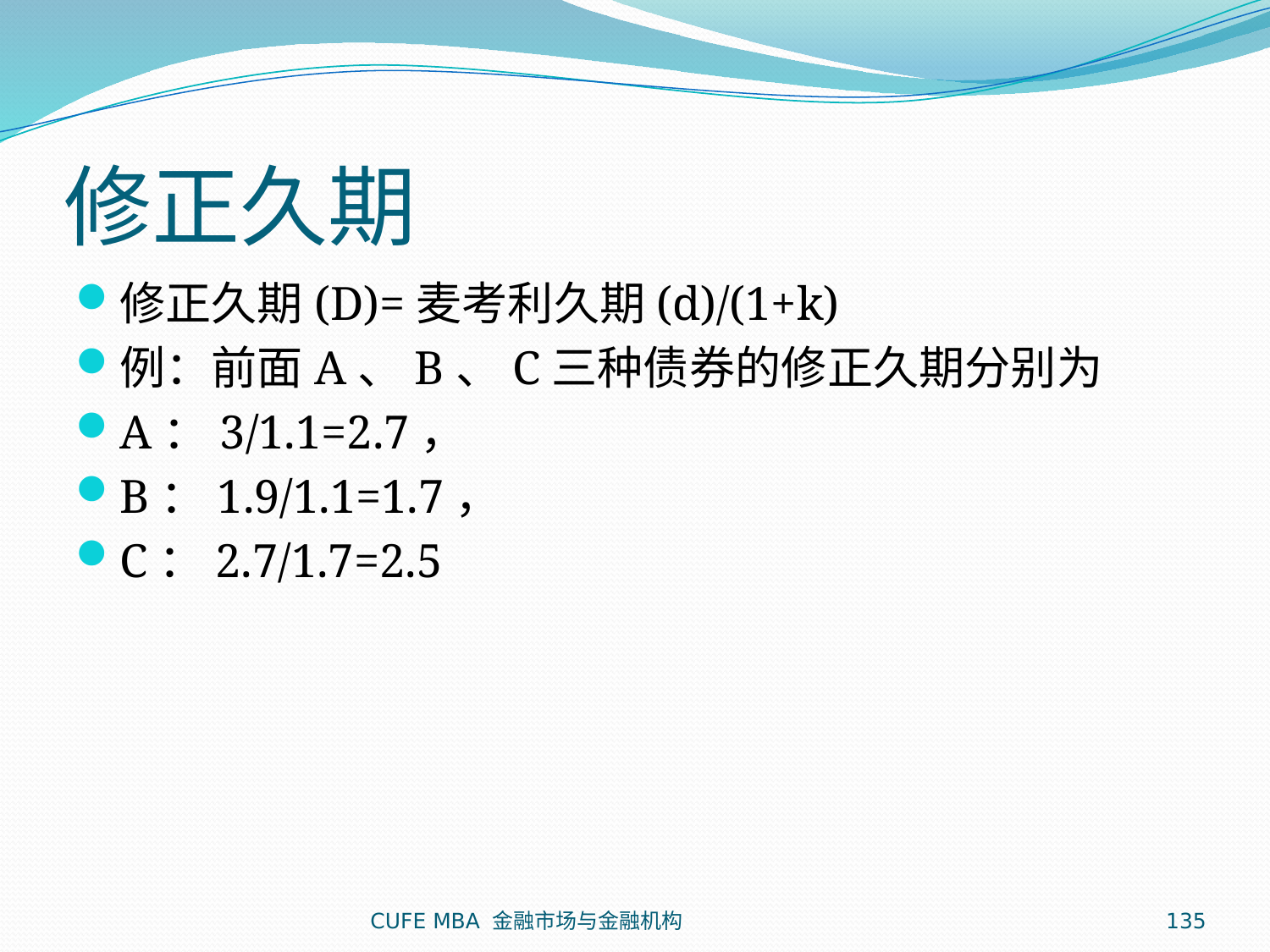

# 修正久期
修正久期(D)=麦考利久期(d)/(1+k)
例：前面A、B、C三种债券的修正久期分别为
A：3/1.1=2.7，
B：1.9/1.1=1.7，
C：2.7/1.7=2.5
CUFE MBA 金融市场与金融机构
135